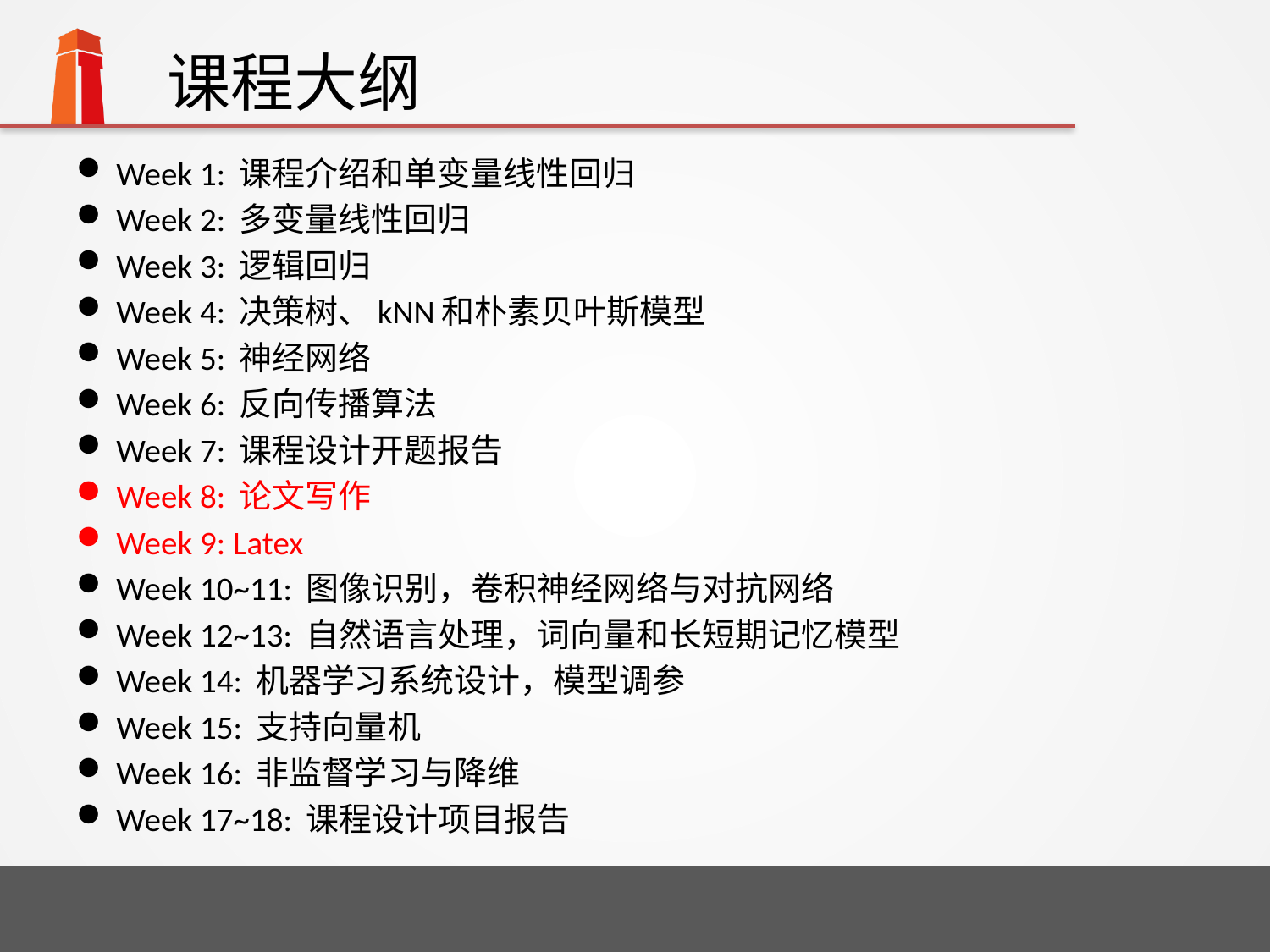

# 课程大纲
Week 1: 课程介绍和单变量线性回归
Week 2: 多变量线性回归
Week 3: 逻辑回归
Week 4: 决策树、kNN和朴素贝叶斯模型
Week 5: 神经网络
Week 6: 反向传播算法
Week 7: 课程设计开题报告
Week 8: 论文写作
Week 9: Latex
Week 10~11: 图像识别，卷积神经网络与对抗网络
Week 12~13: 自然语言处理，词向量和长短期记忆模型
Week 14: 机器学习系统设计，模型调参
Week 15: 支持向量机
Week 16: 非监督学习与降维
Week 17~18: 课程设计项目报告